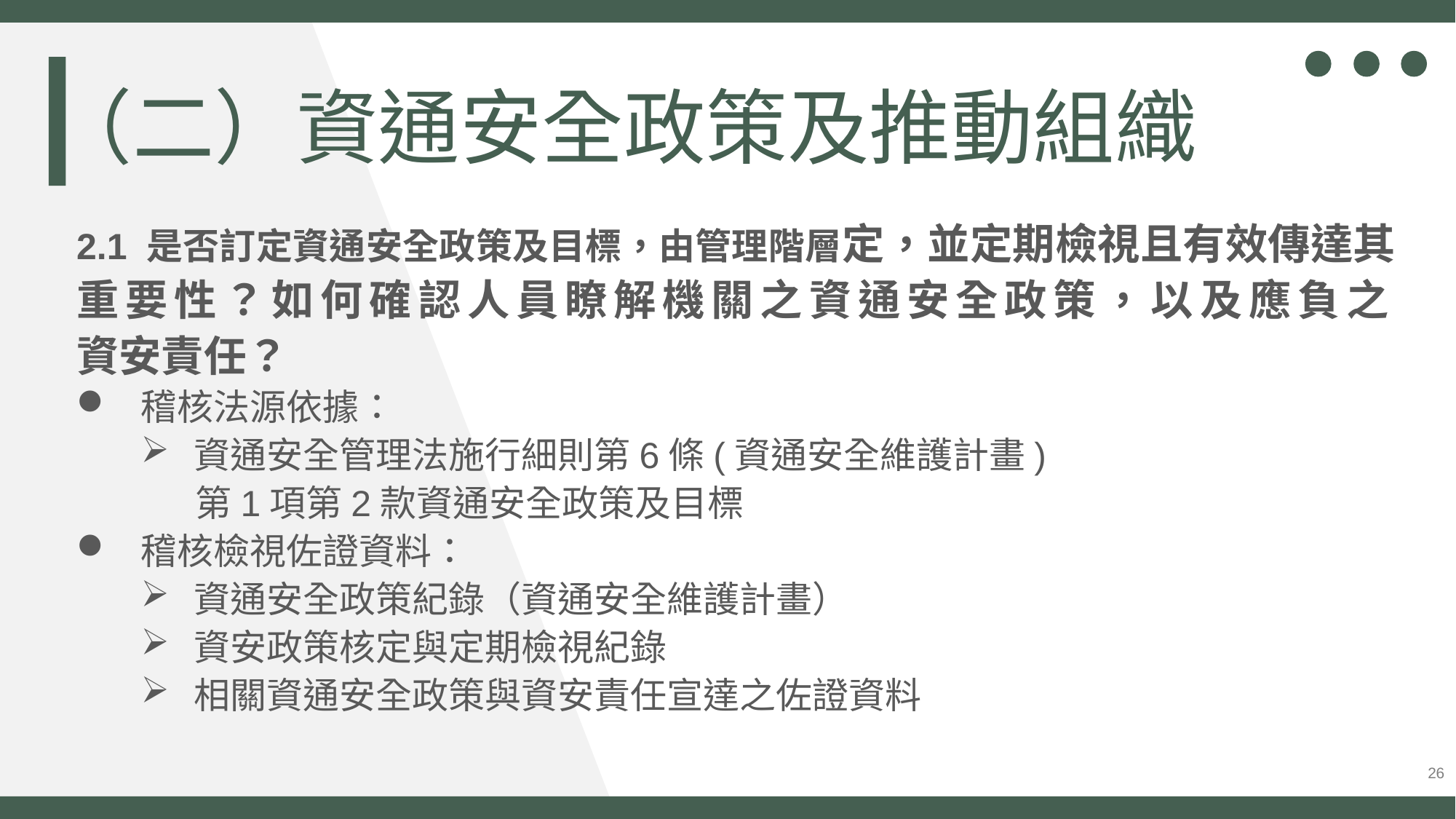

（二）資通安全政策及推動組織
2.1 是否訂定資通安全政策及目標，由管理階層定，並定期檢視且有效傳達其重要性？如何確認人員瞭解機關之資通安全政策，以及應負之
資安責任？
稽核法源依據：
資通安全管理法施行細則第6條(資通安全維護計畫)
第1項第2款資通安全政策及目標
稽核檢視佐證資料：
資通安全政策紀錄（資通安全維護計畫）
資安政策核定與定期檢視紀錄
相關資通安全政策與資安責任宣達之佐證資料
26